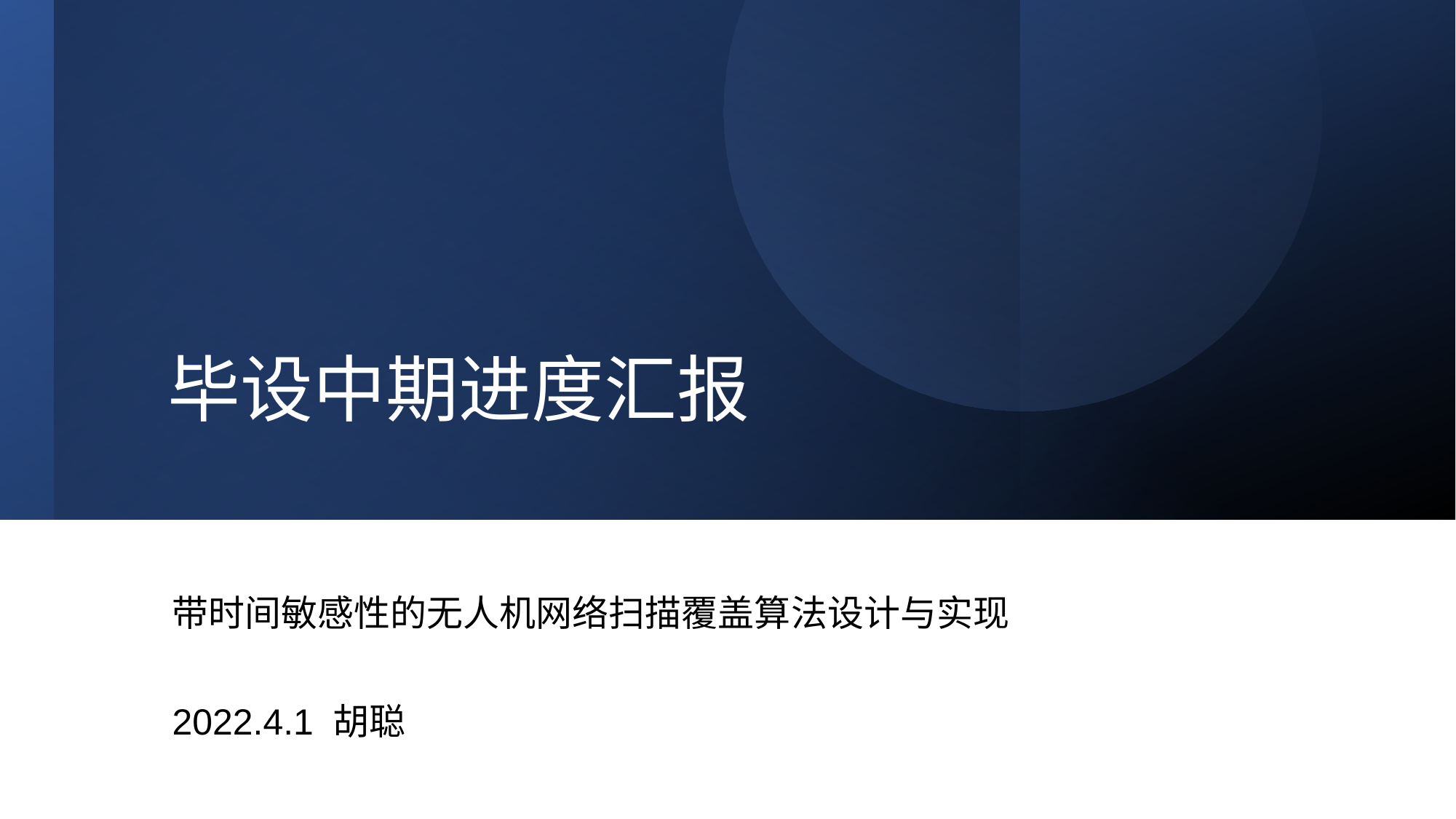

# 毕设中期进度汇报
带时间敏感性的无人机网络扫描覆盖算法设计与实现

2022.4.1 胡聪